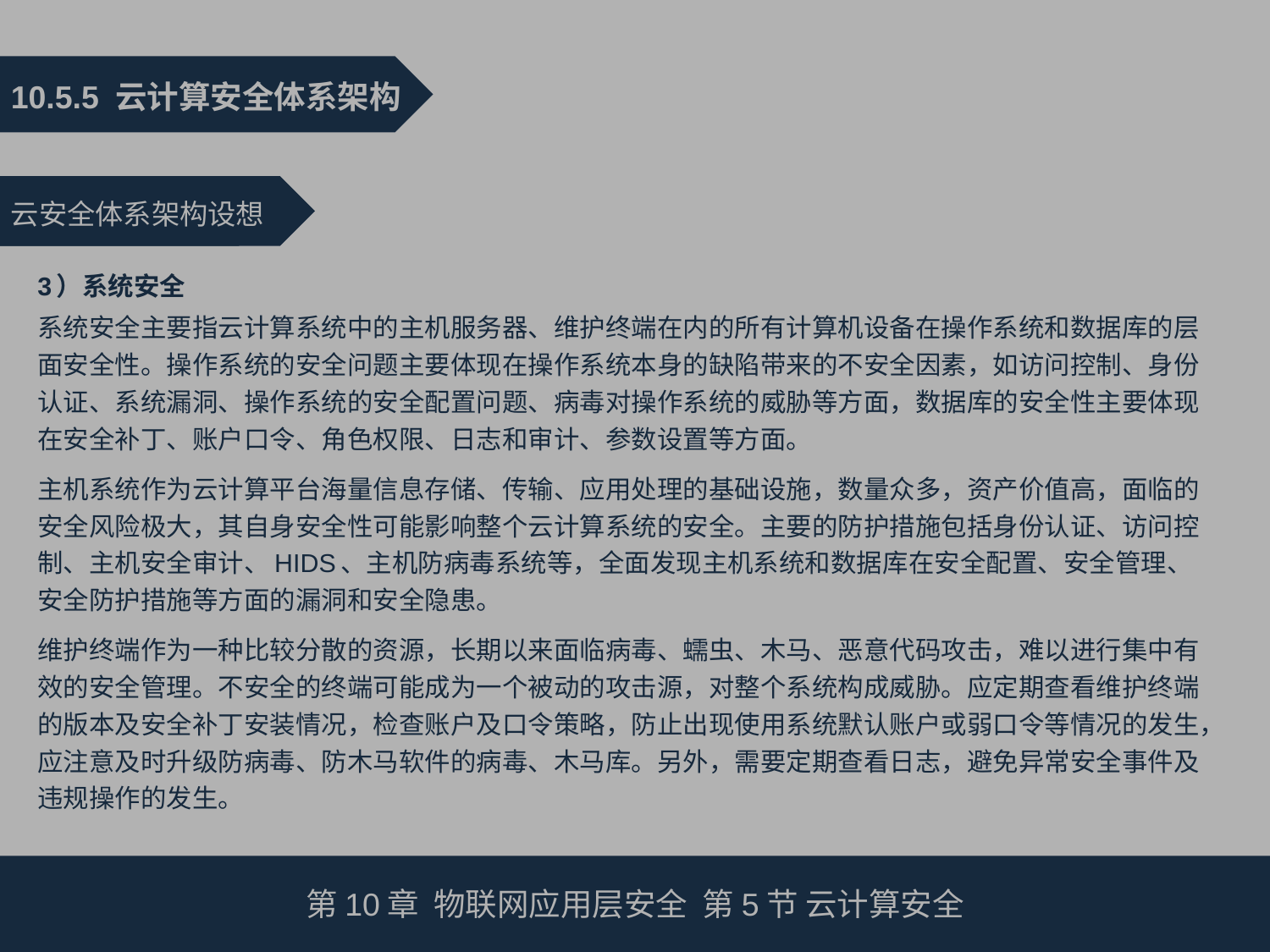

10.5.5 云计算安全体系架构

云安全体系架构设想
3）系统安全
系统安全主要指云计算系统中的主机服务器、维护终端在内的所有计算机设备在操作系统和数据库的层面安全性。操作系统的安全问题主要体现在操作系统本身的缺陷带来的不安全因素，如访问控制、身份认证、系统漏洞、操作系统的安全配置问题、病毒对操作系统的威胁等方面，数据库的安全性主要体现在安全补丁、账户口令、角色权限、日志和审计、参数设置等方面。
主机系统作为云计算平台海量信息存储、传输、应用处理的基础设施，数量众多，资产价值高，面临的安全风险极大，其自身安全性可能影响整个云计算系统的安全。主要的防护措施包括身份认证、访问控制、主机安全审计、HIDS、主机防病毒系统等，全面发现主机系统和数据库在安全配置、安全管理、安全防护措施等方面的漏洞和安全隐患。
维护终端作为一种比较分散的资源，长期以来面临病毒、蠕虫、木马、恶意代码攻击，难以进行集中有效的安全管理。不安全的终端可能成为一个被动的攻击源，对整个系统构成威胁。应定期查看维护终端的版本及安全补丁安装情况，检查账户及口令策略，防止出现使用系统默认账户或弱口令等情况的发生，应注意及时升级防病毒、防木马软件的病毒、木马库。另外，需要定期查看日志，避免异常安全事件及违规操作的发生。